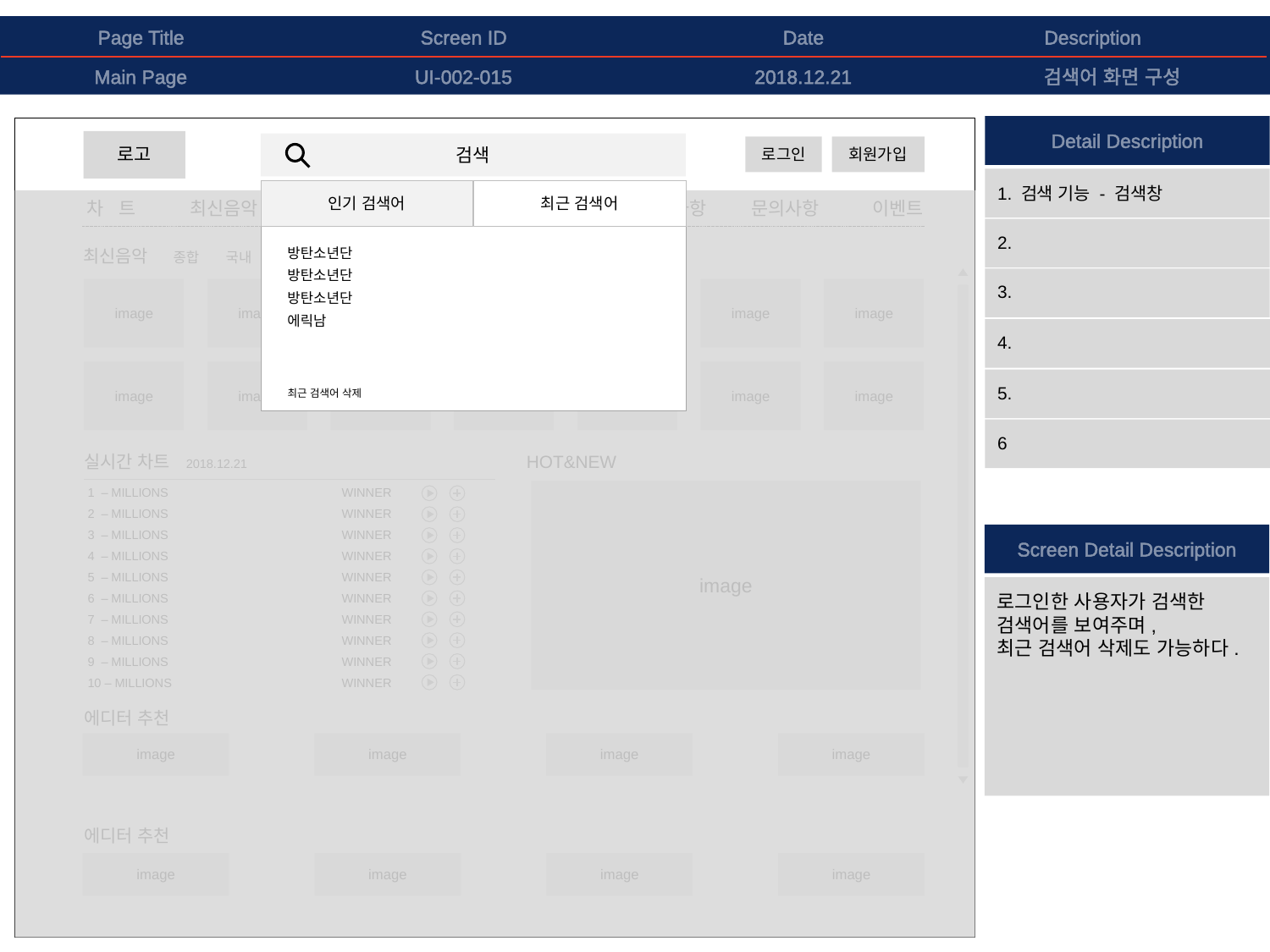

Page Title
Screen ID
Date
Description
Main Page
UI-002-015
2018.12.21
검색어 화면 구성

Detail Description

로고

로그인

회원가입
검색

1. 검색 기능 - 검색창

인기 검색어
최근 검색어

차   트
최신음악
장르음악
음악보기
추   천
공지사항
문의사항
이벤트

2.
방탄소년단
최신음악
종합
국내
국외
방탄소년단

3.

image

image

image

image

image

image

image
방탄소년단
에릭남

4.

image

image

image

image

image

image

image

5.
최근 검색어 삭제

6
실시간 차트
HOT&NEW
2018.12.21
1  – MILLIONS		WINNER

2  – MILLIONS		WINNER

3  – MILLIONS		WINNER

Screen Detail Description

4  – MILLIONS		WINNER

5  – MILLIONS		WINNER
image

로그인한 사용자가 검색한
검색어를 보여주며,
최근 검색어 삭제도 가능하다.
6  – MILLIONS		WINNER

7  – MILLIONS		WINNER

8  – MILLIONS		WINNER

9  – MILLIONS		WINNER

10 – MILLIONS		WINNER

에디터 추천

image

image

image

image
에디터 추천

image

image

image

image